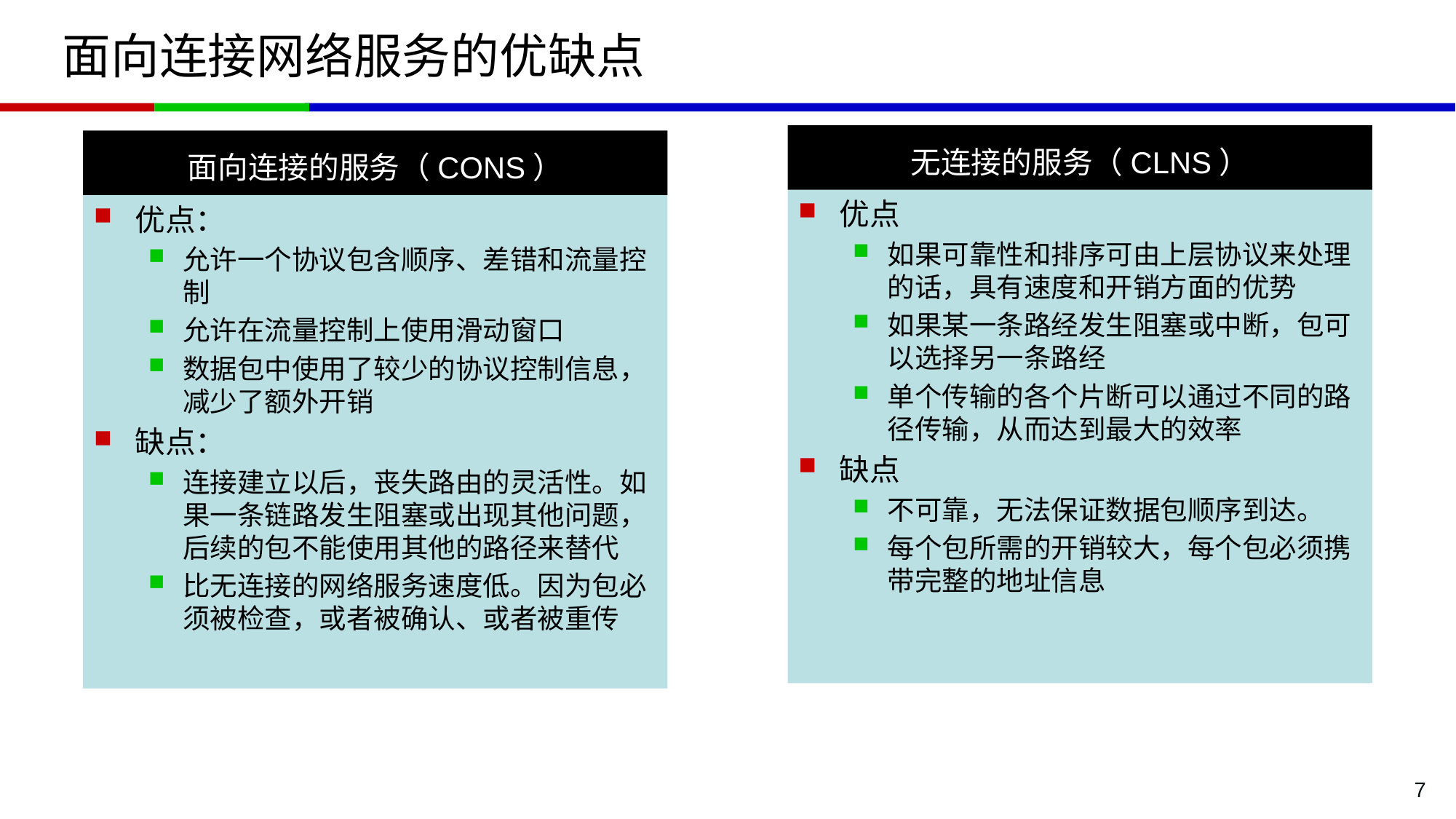

# 面向连接网络服务的优缺点
无连接的服务（CLNS）
面向连接的服务（CONS）
优点
如果可靠性和排序可由上层协议来处理的话，具有速度和开销方面的优势
如果某一条路经发生阻塞或中断，包可以选择另一条路经
单个传输的各个片断可以通过不同的路径传输，从而达到最大的效率
缺点
不可靠，无法保证数据包顺序到达。
每个包所需的开销较大，每个包必须携带完整的地址信息
优点：
允许一个协议包含顺序、差错和流量控制
允许在流量控制上使用滑动窗口
数据包中使用了较少的协议控制信息，减少了额外开销
缺点：
连接建立以后，丧失路由的灵活性。如果一条链路发生阻塞或出现其他问题，后续的包不能使用其他的路径来替代
比无连接的网络服务速度低。因为包必须被检查，或者被确认、或者被重传
7